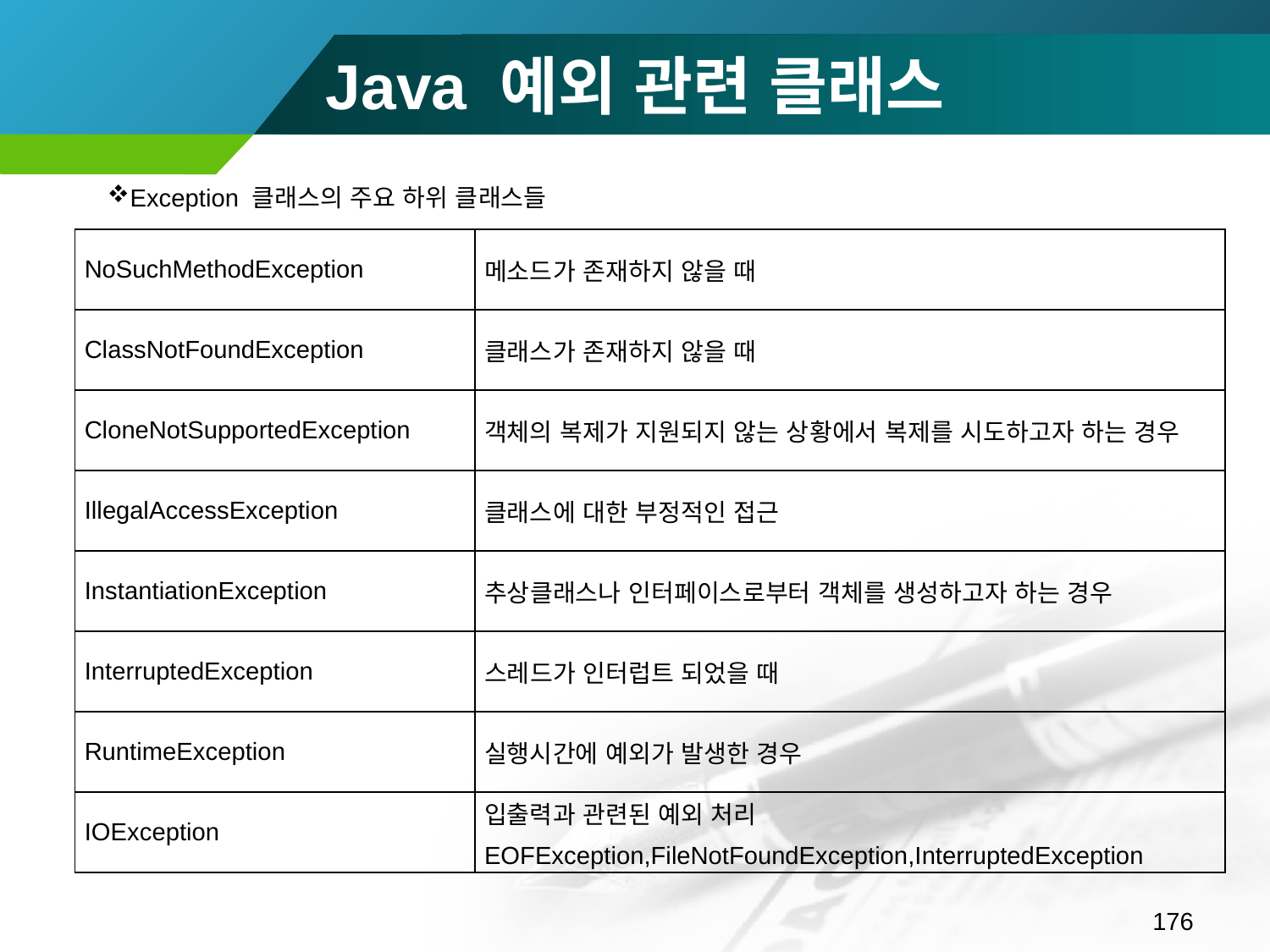

# Java 예외 관련 클래스
Exception 클래스의 주요 하위 클래스들
| NoSuchMethodException | 메소드가 존재하지 않을 때 |
| --- | --- |
| ClassNotFoundException | 클래스가 존재하지 않을 때 |
| CloneNotSupportedException | 객체의 복제가 지원되지 않는 상황에서 복제를 시도하고자 하는 경우 |
| IllegalAccessException | 클래스에 대한 부정적인 접근 |
| InstantiationException | 추상클래스나 인터페이스로부터 객체를 생성하고자 하는 경우 |
| InterruptedException | 스레드가 인터럽트 되었을 때 |
| RuntimeException | 실행시간에 예외가 발생한 경우 |
| IOException | 입출력과 관련된 예외 처리 EOFException,FileNotFoundException,InterruptedException |
176